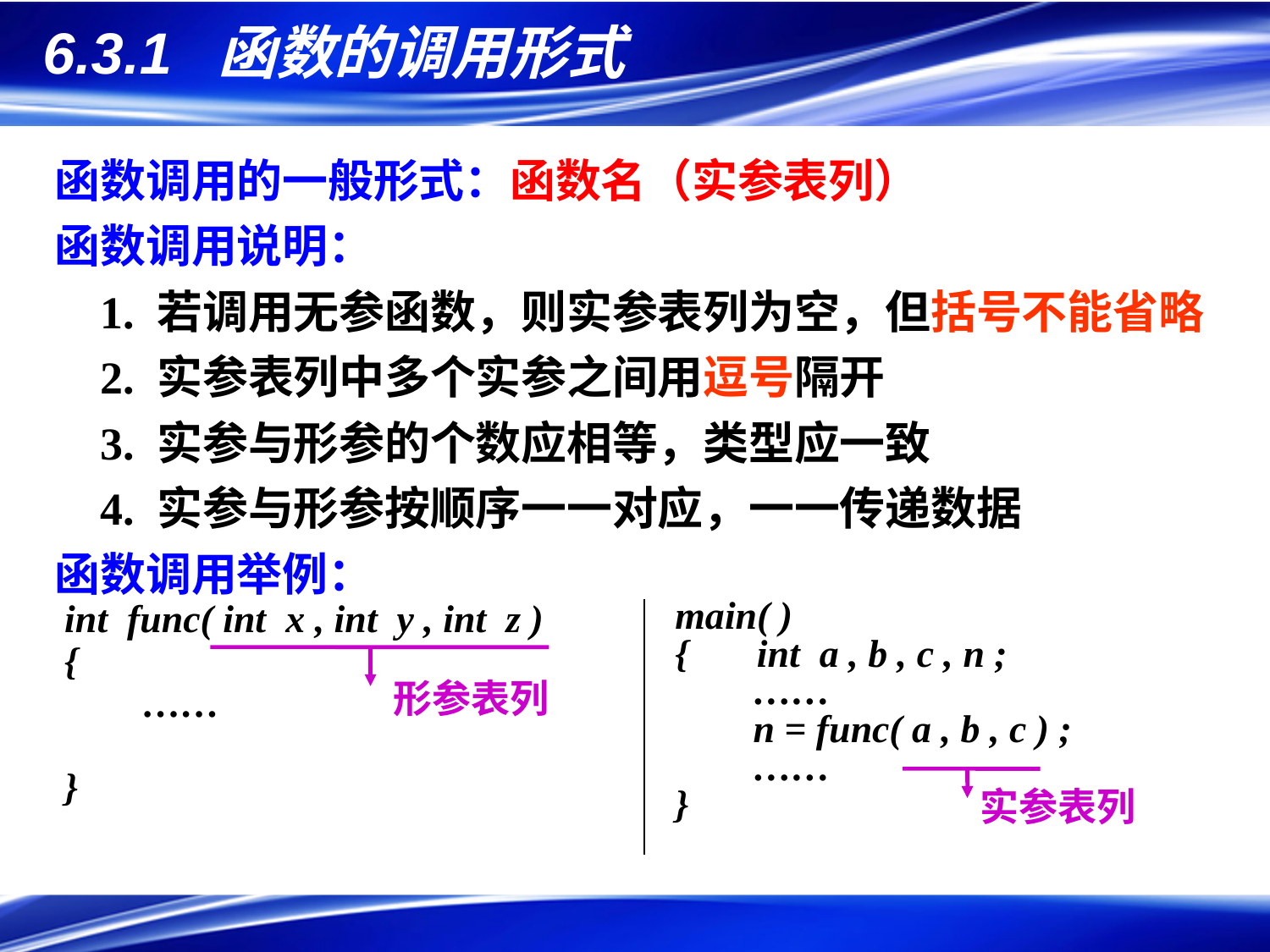

# 6.3.1  函数的调用形式
函数调用的一般形式：函数名（实参表列）
函数调用说明：
    1. 若调用无参函数，则实参表列为空，但括号不能省略
    2. 实参表列中多个实参之间用逗号隔开
    3. 实参与形参的个数应相等，类型应一致
    4. 实参与形参按顺序一一对应，一一传递数据
函数调用举例：
| int func( int x , int y , int z ) { …… } | main( ) { int a , b , c , n ; …… n = func( a , b , c ) ; …… } |
| --- | --- |

形参表列

实参表列